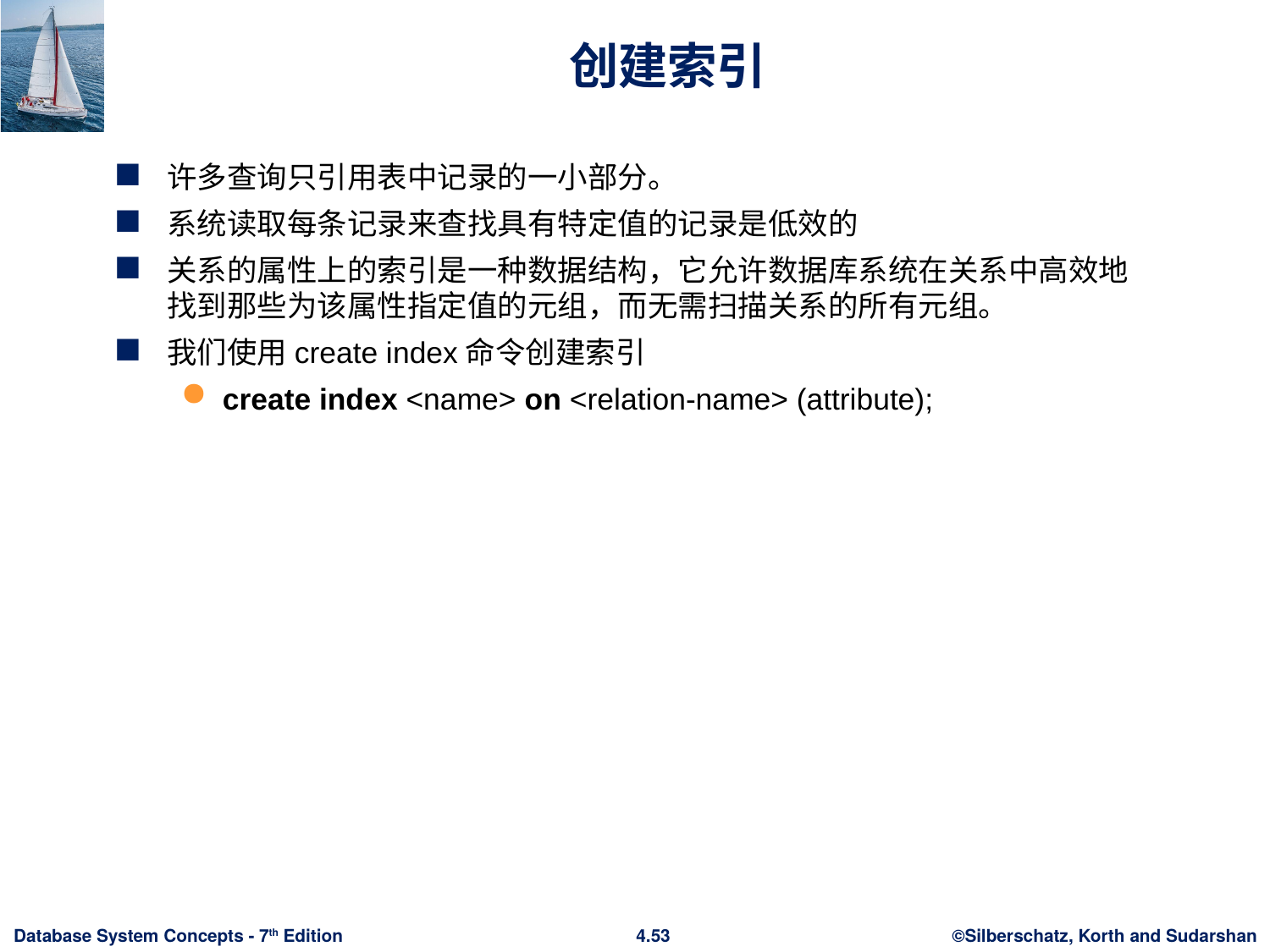

# 创建索引
许多查询只引用表中记录的一小部分。
系统读取每条记录来查找具有特定值的记录是低效的
关系的属性上的索引是一种数据结构，它允许数据库系统在关系中高效地找到那些为该属性指定值的元组，而无需扫描关系的所有元组。
我们使用create index命令创建索引
create index <name> on <relation-name> (attribute);